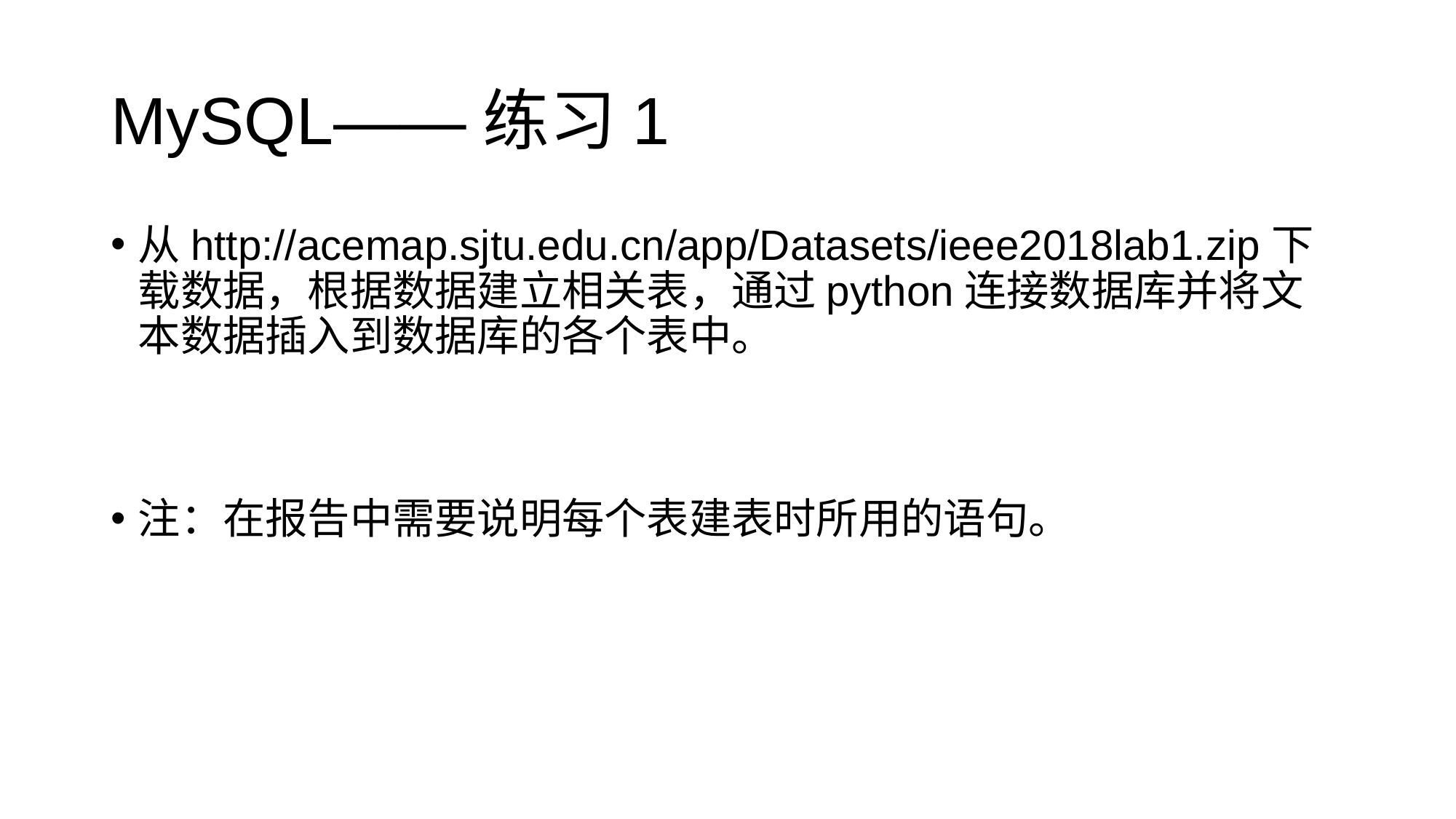

# MySQL——练习1
从http://acemap.sjtu.edu.cn/app/Datasets/ieee2018lab1.zip下载数据，根据数据建立相关表，通过python连接数据库并将文本数据插入到数据库的各个表中。

注：在报告中需要说明每个表建表时所用的语句。